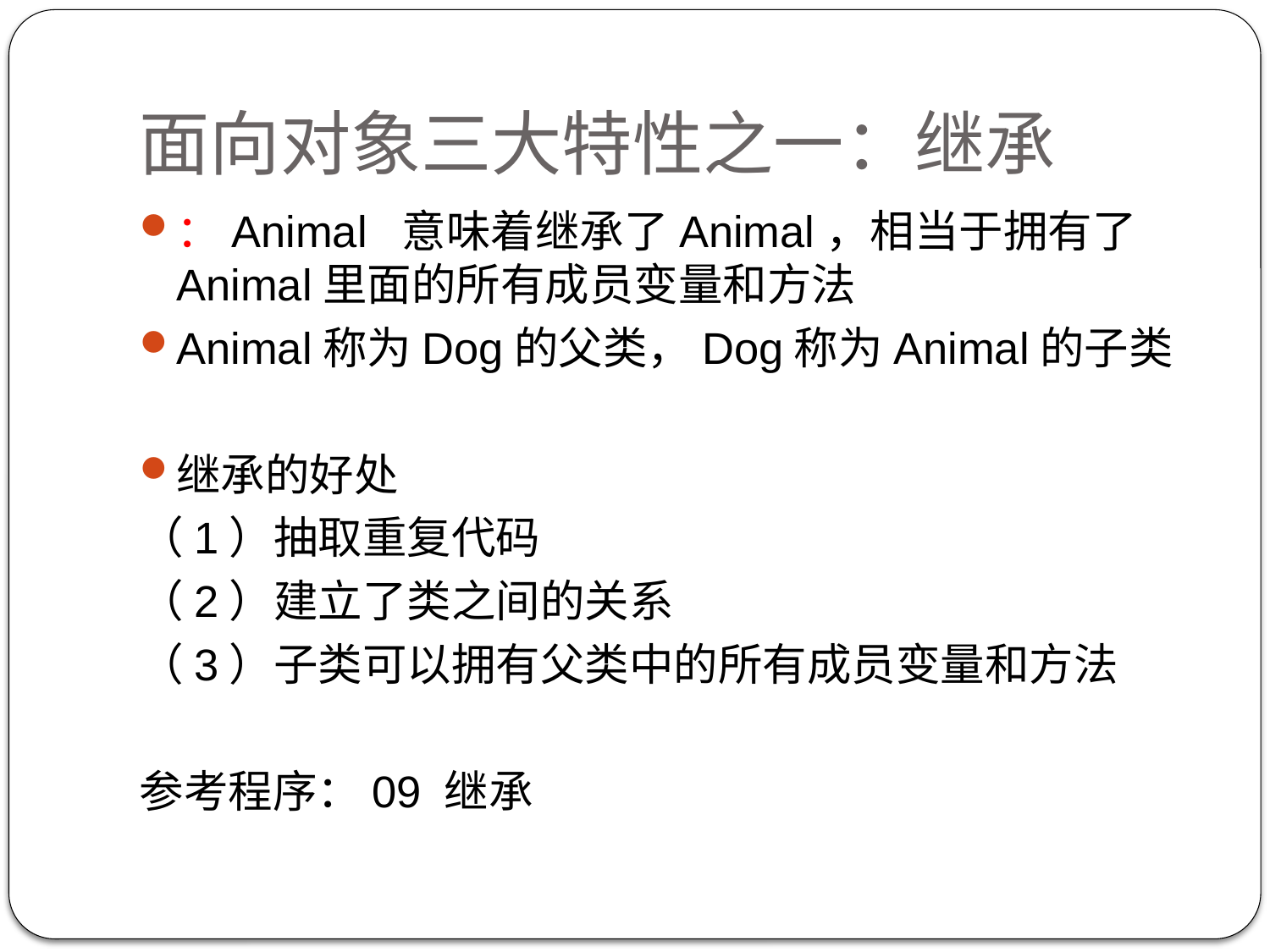

# 面向对象三大特性之一：继承
：Animal  意味着继承了Animal，相当于拥有了Animal里面的所有成员变量和方法
Animal称为Dog的父类，Dog称为Animal的子类

继承的好处
（1）抽取重复代码
（2）建立了类之间的关系
（3）子类可以拥有父类中的所有成员变量和方法

参考程序：09 继承